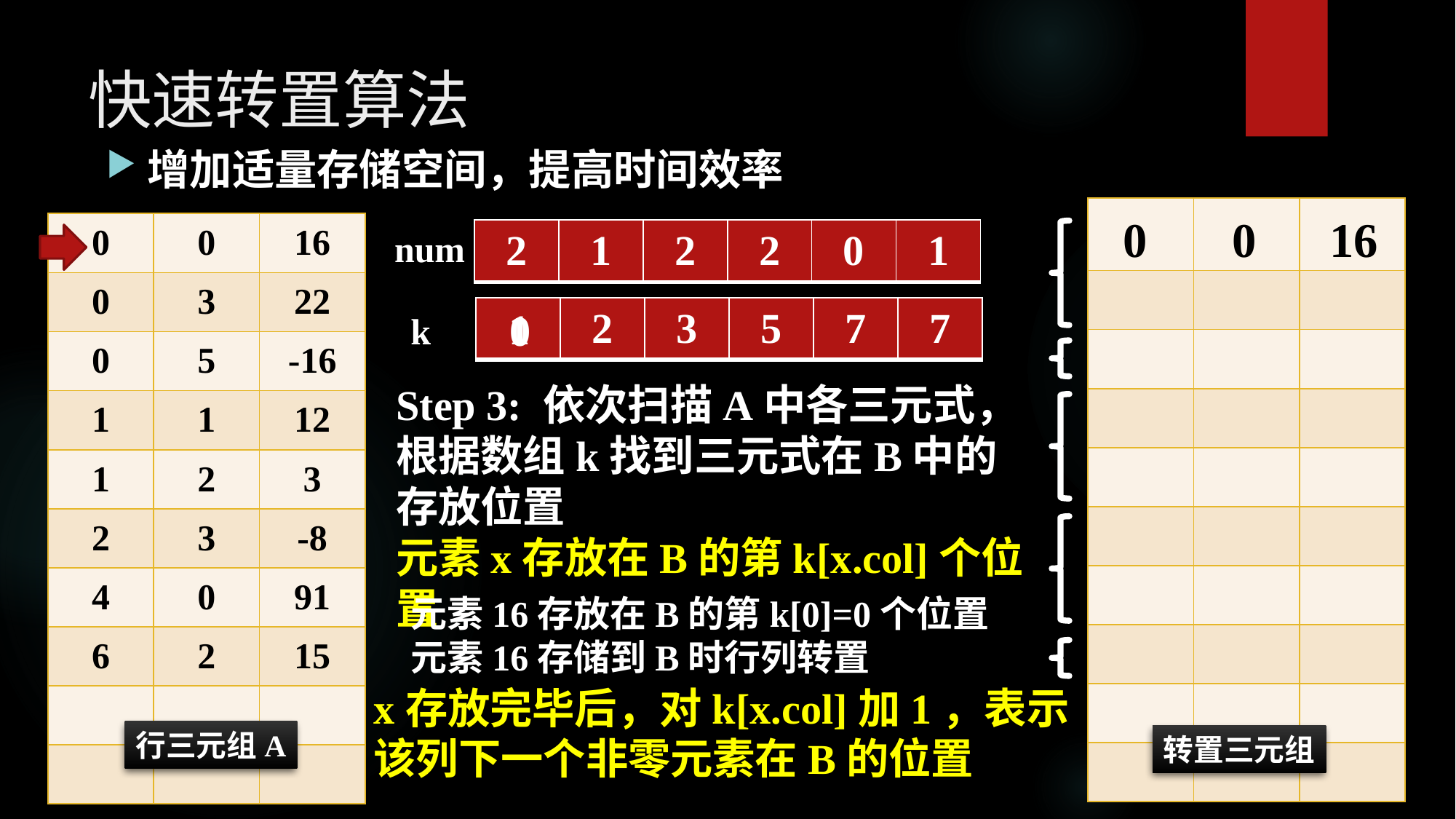

# 快速转置算法
增加适量存储空间，提高时间效率
|  |  |  |
| --- | --- | --- |
|  |  |  |
|  |  |  |
|  |  |  |
|  |  |  |
|  |  |  |
|  |  |  |
|  |  |  |
|  |  |  |
|  |  |  |
0       0      16
| 0 | 0 | 16 |
| --- | --- | --- |
| 0 | 3 | 22 |
| 0 | 5 | -16 |
| 1 | 1 | 12 |
| 1 | 2 | 3 |
| 2 | 3 | -8 |
| 4 | 0 | 91 |
| 6 | 2 | 15 |
|  |  |  |
|  |  |  |
| 2 | 1 | 2 | 2 | 0 | 1 |
| --- | --- | --- | --- | --- | --- |
num

1
|  | 2 | 3 | 5 | 7 | 7 |
| --- | --- | --- | --- | --- | --- |
0
k

Step 3: 依次扫描A中各三元式，根据数组k找到三元式在B中的存放位置
元素x存放在B的第k[x.col]个位置

元素16存放在B的第k[0]=0个位置
元素16存储到B时行列转置

x存放完毕后，对k[x.col]加1，表示
该列下一个非零元素在B的位置
行三元组A
转置三元组